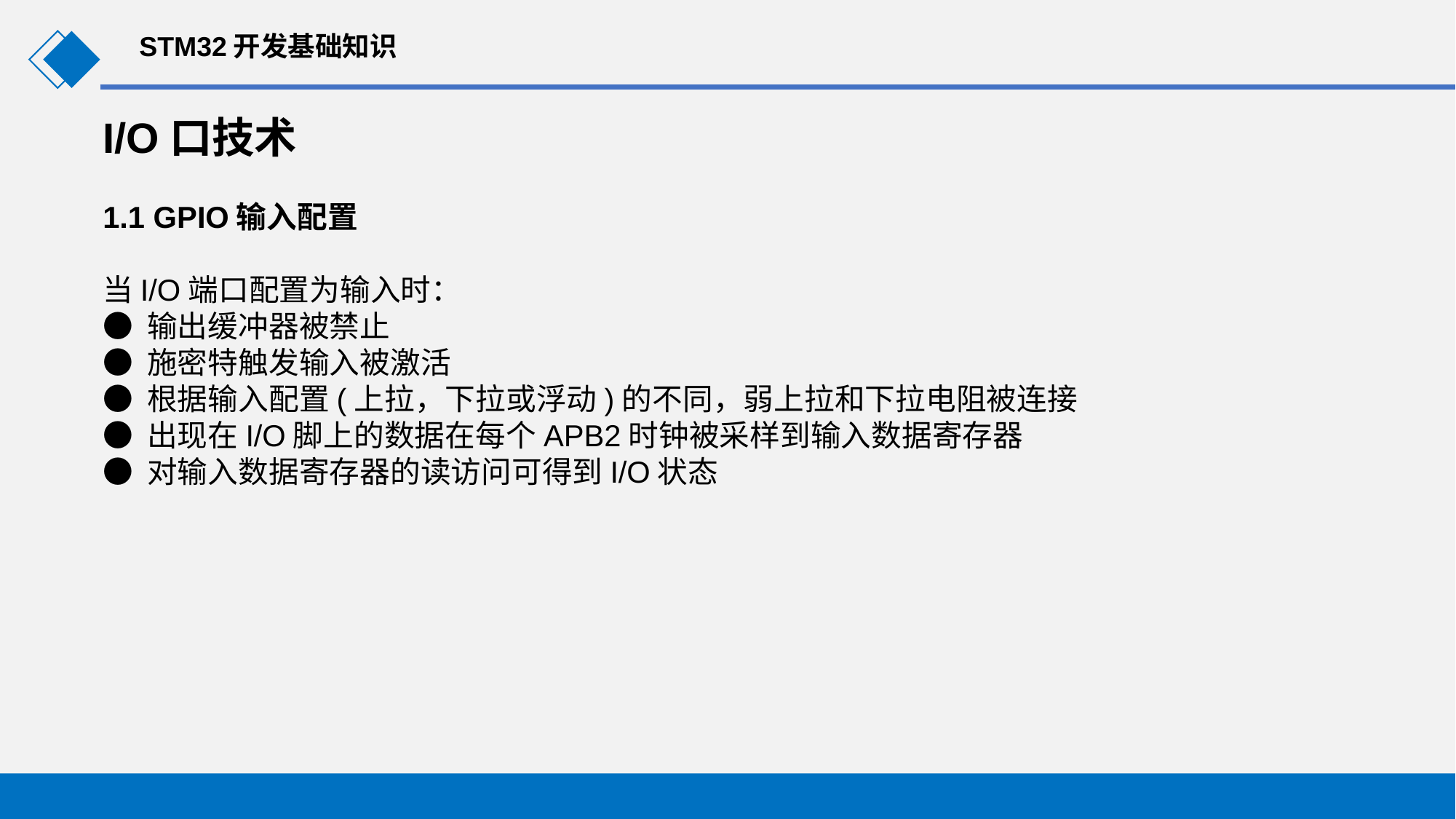

STM32开发基础知识
I/O口技术

1.1 GPIO输入配置

当I/O端口配置为输入时：
● 输出缓冲器被禁止
● 施密特触发输入被激活
● 根据输入配置(上拉，下拉或浮动)的不同，弱上拉和下拉电阻被连接
● 出现在I/O脚上的数据在每个APB2时钟被采样到输入数据寄存器
● 对输入数据寄存器的读访问可得到I/O状态